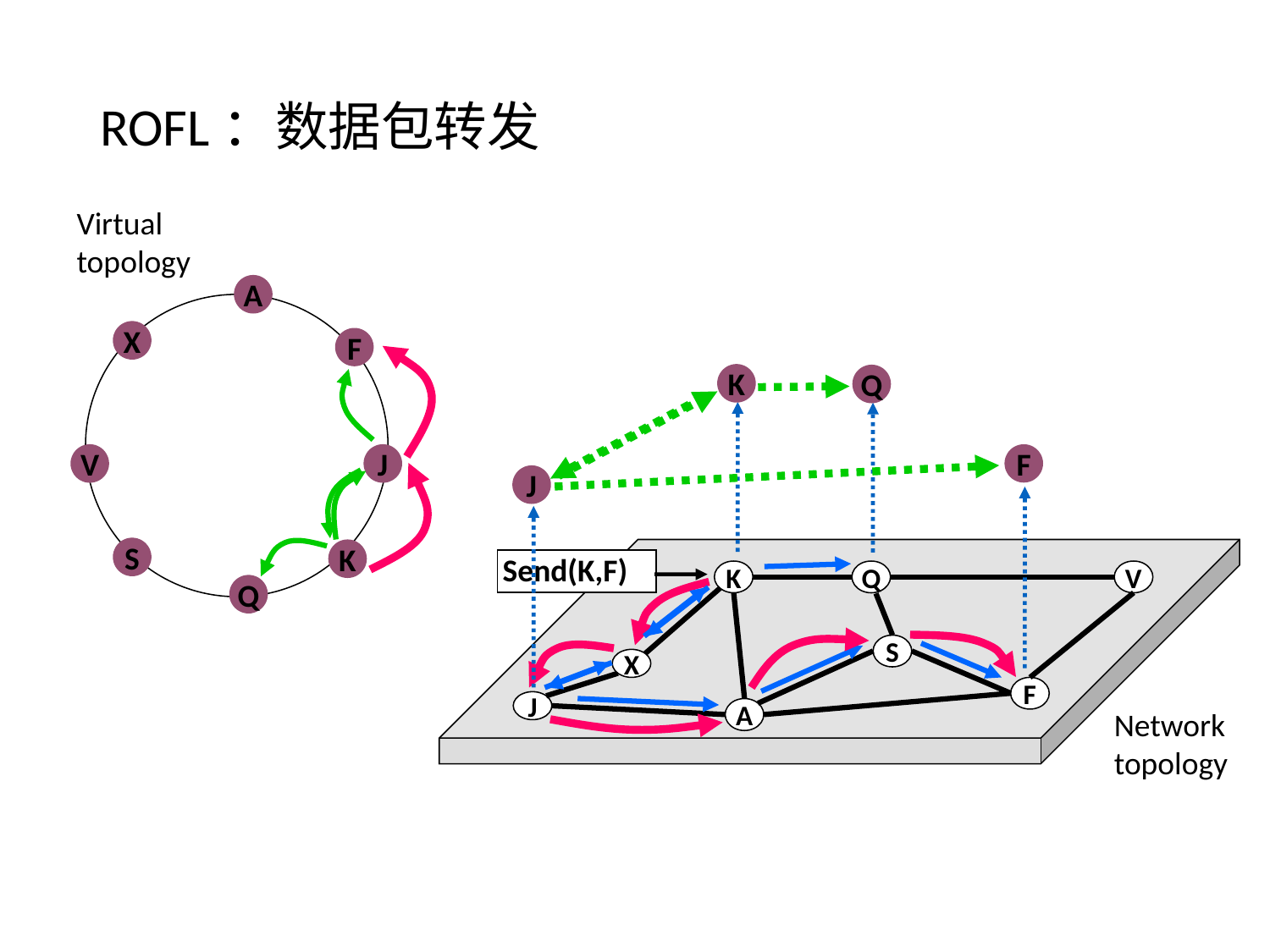

# ROFL：数据包转发
Virtual
topology
A

X
F
V
J
S
K
Q

K

Q

F

J

Send(K,F)

K
Q
V

S

X
F
J
A
Network
topology
66